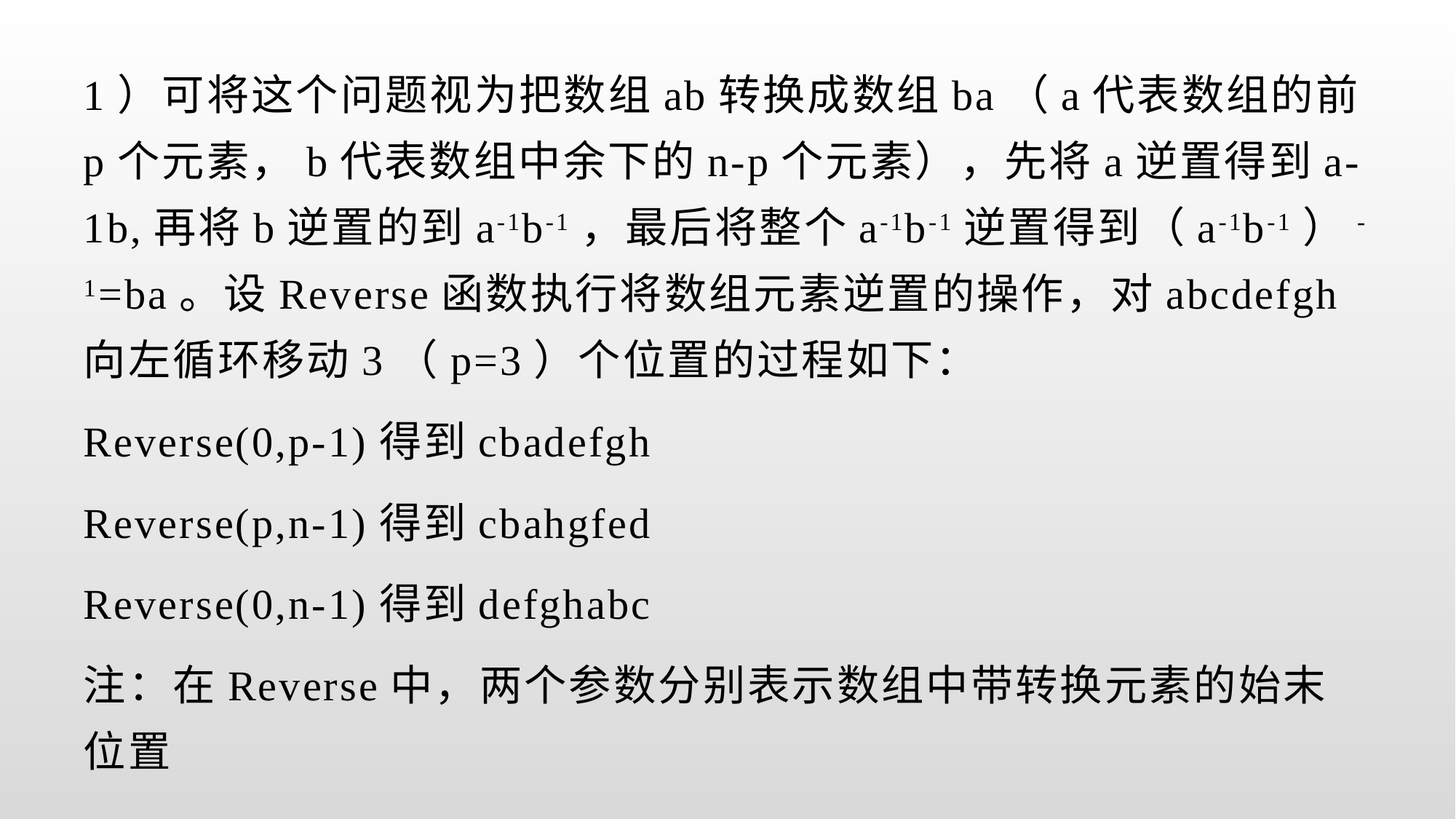

1）可将这个问题视为把数组ab转换成数组ba（a代表数组的前p个元素，b代表数组中余下的n-p个元素），先将a逆置得到a-1b,再将b逆置的到a-1b-1，最后将整个a-1b-1逆置得到（a-1b-1）-1=ba。设Reverse函数执行将数组元素逆置的操作，对abcdefgh向左循环移动3（p=3）个位置的过程如下：
Reverse(0,p-1)得到cbadefgh
Reverse(p,n-1)得到cbahgfed
Reverse(0,n-1)得到defghabc
注：在Reverse中，两个参数分别表示数组中带转换元素的始末位置